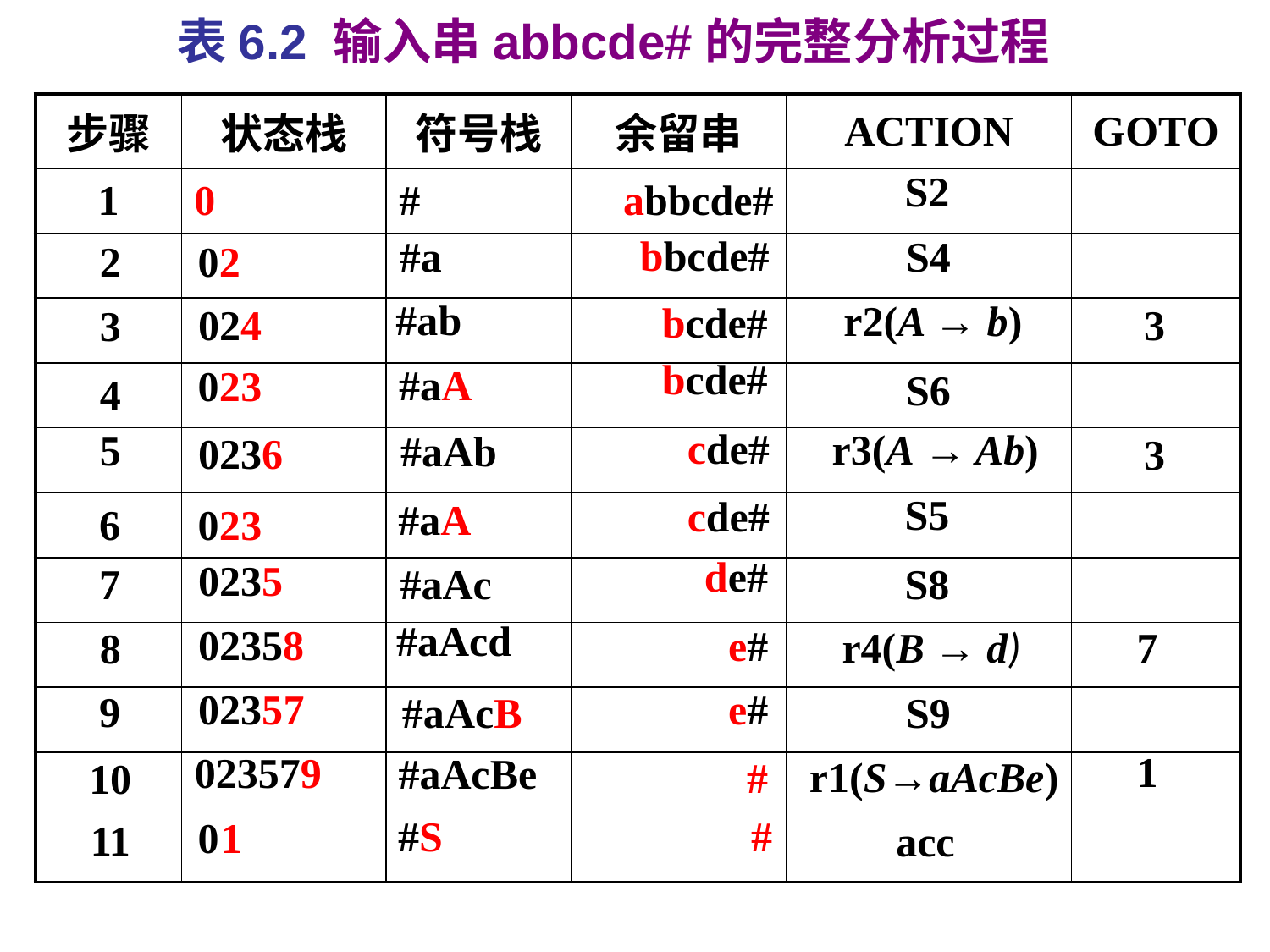

表6.2 输入串abbcde#的完整分析过程
| 步骤 | 状态栈 | 符号栈 | 余留串 | ACTION | GOTO |
| --- | --- | --- | --- | --- | --- |
| 1 | 0 | # | abbcde# |  |  |
|  |  |  |  |  |  |
|  |  |  |  |  |  |
|  |  |  |  |  |  |
|  |  |  |  |  |  |
|  |  |  |  |  |  |
|  |  |  |  |  |  |
|  |  |  |  |  |  |
|  |  |  |  |  |  |
|  |  |  |  |  |  |
|  |  |  |  |  |  |
S2
bbcde#
#a
S4
2
02
#ab
r2(A → b)
bcde#
024
3
3
bcde#
#aA
02
3
S6
4
cde#
r3(A → Ab)
5
 #aAb
0236
3
S5
cde#
#aA
6
02
3
de#
0235
S8
7
#aAc
#aAcd
02358
e#
r4(B → d)
7
8
0235
7
e#
9
#aAcB
S9
1
023579
#aAcBe
r1(S→aAcBe)
#
10
#
#S
0
1
11
acc